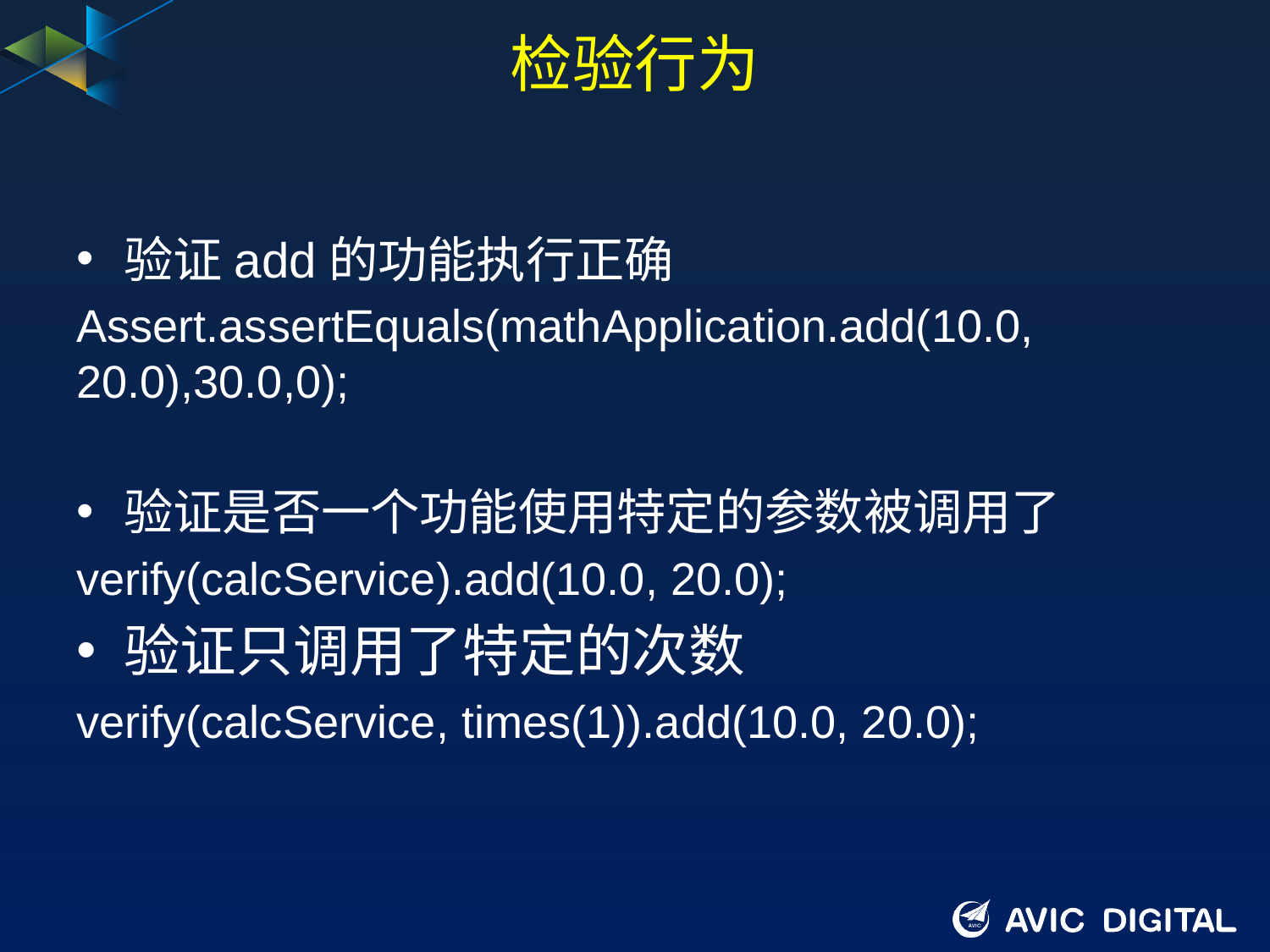

# 检验行为
验证add的功能执行正确
Assert.assertEquals(mathApplication.add(10.0, 20.0),30.0,0);

验证是否一个功能使用特定的参数被调用了
verify(calcService).add(10.0, 20.0);
验证只调用了特定的次数
verify(calcService, times(1)).add(10.0, 20.0);